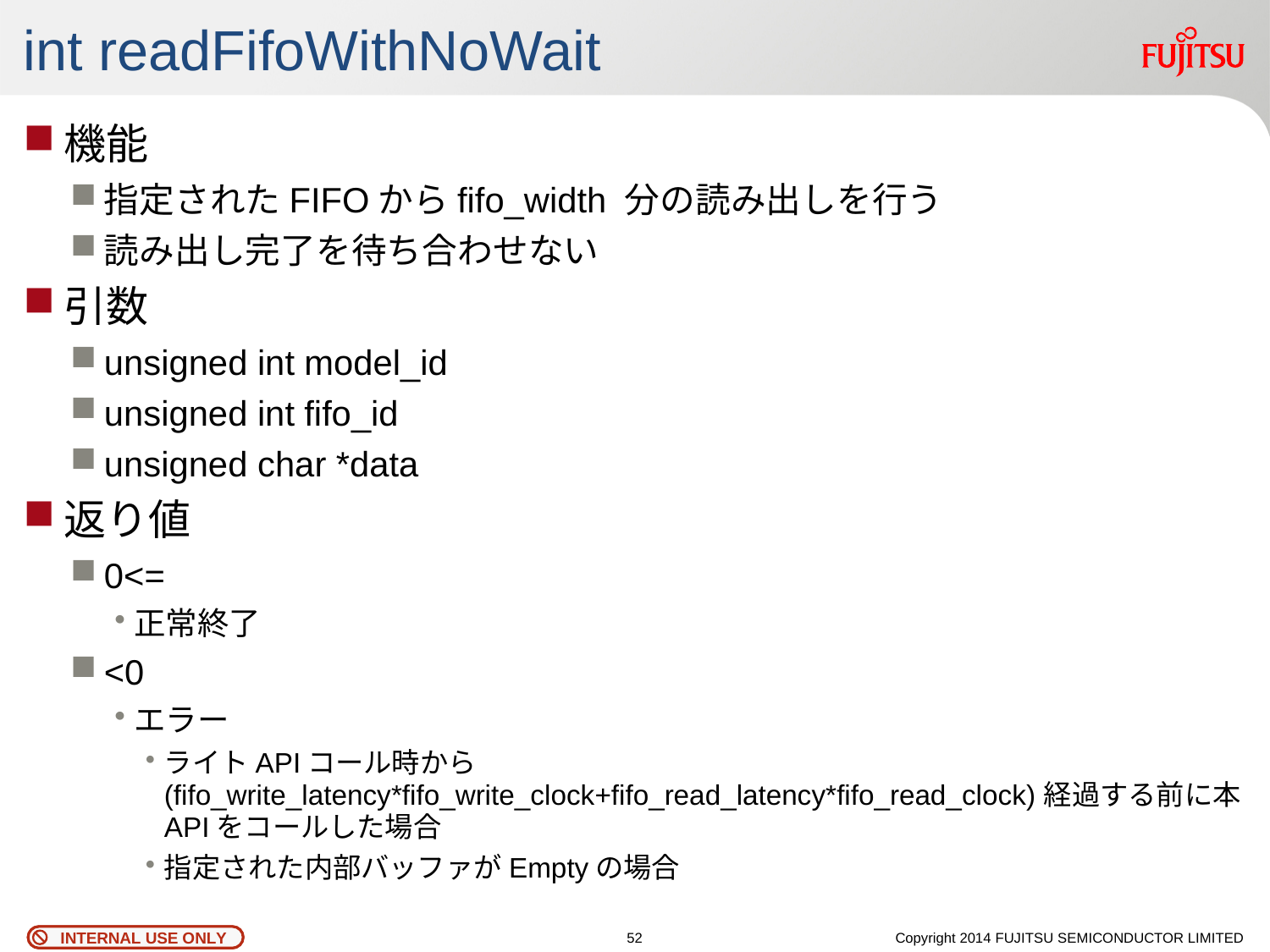

# int readFifoWithNoWait
機能
指定されたFIFOからfifo_width 分の読み出しを行う
読み出し完了を待ち合わせない
引数
unsigned int model_id
unsigned int fifo_id
unsigned char *data
返り値
0<=
正常終了
<0
エラー
ライトAPIコール時から(fifo_write_latency*fifo_write_clock+fifo_read_latency*fifo_read_clock)経過する前に本APIをコールした場合
指定された内部バッファがEmptyの場合
52
Copyright 2014 FUJITSU SEMICONDUCTOR LIMITED